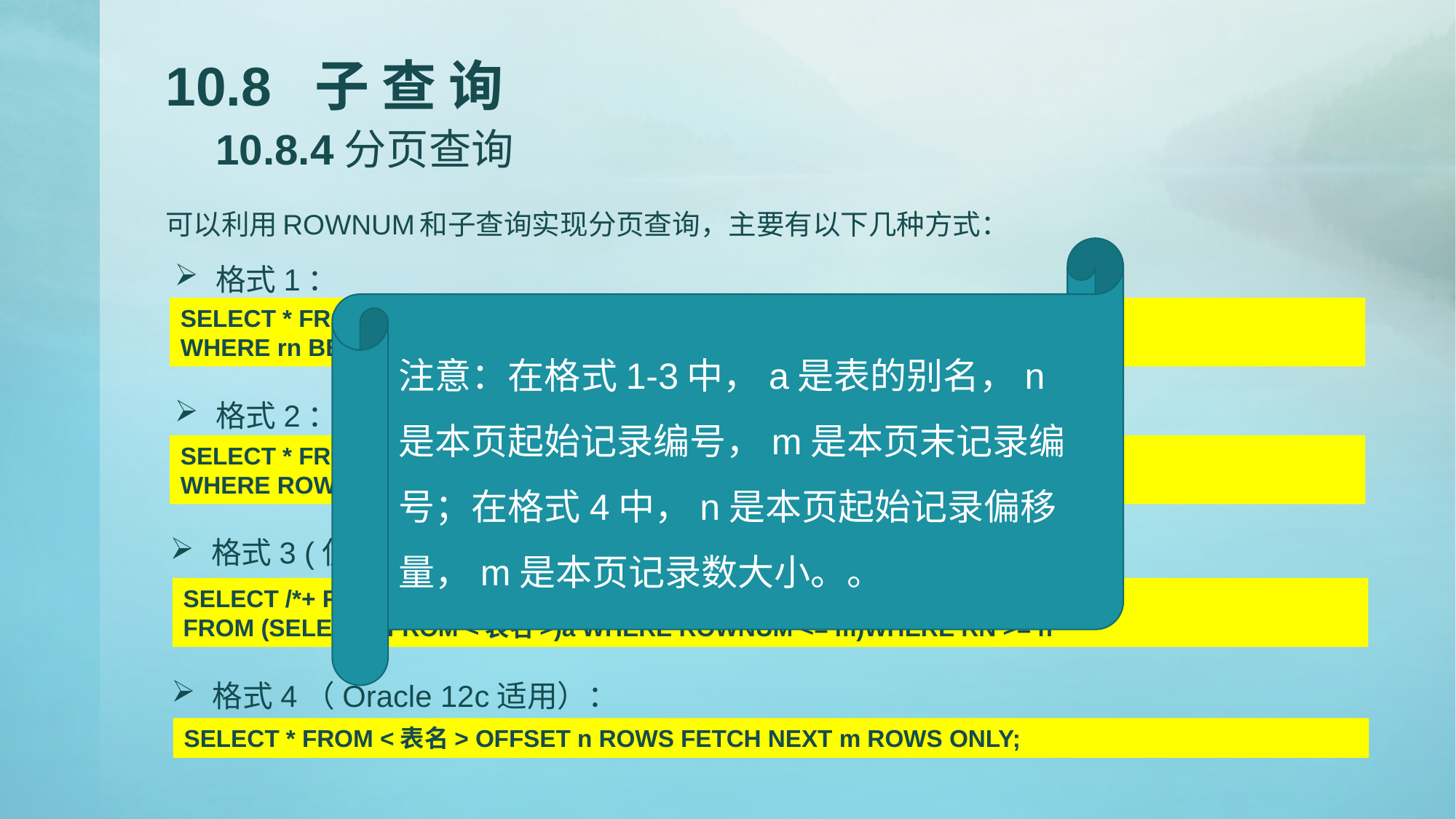

# 10.8  子 查 询 10.8.4分页查询
可以利用ROWNUM和子查询实现分页查询，主要有以下几种方式：
注意：在格式1-3中，a是表的别名，n是本页起始记录编号，m是本页末记录编号；在格式4中，n是本页起始记录偏移量，m是本页记录数大小。。
格式1：
SELECT * FROM (SELECT a.*，ROWNUM rn FROM (SELECT * FROM <表名>)a)
WHERE rn BETWEEN n AND m
格式2：
SELECT * FROM (SELECT a.*，ROWNUM rn FROM(SELECT * FROM <表名>)a
WHERE ROWNUM <= m)WHERE RN>=n
格式3 (使用HINT) ：
SELECT /*+ FIRST_ROWS */ * FROM (SELECT a.*，ROWNUM rn
FROM (SELECT * FROM <表名>)a WHERE ROWNUM <= m)WHERE RN >= n
格式4（Oracle 12c适用）：
SELECT * FROM <表名> OFFSET n ROWS FETCH NEXT m ROWS ONLY;